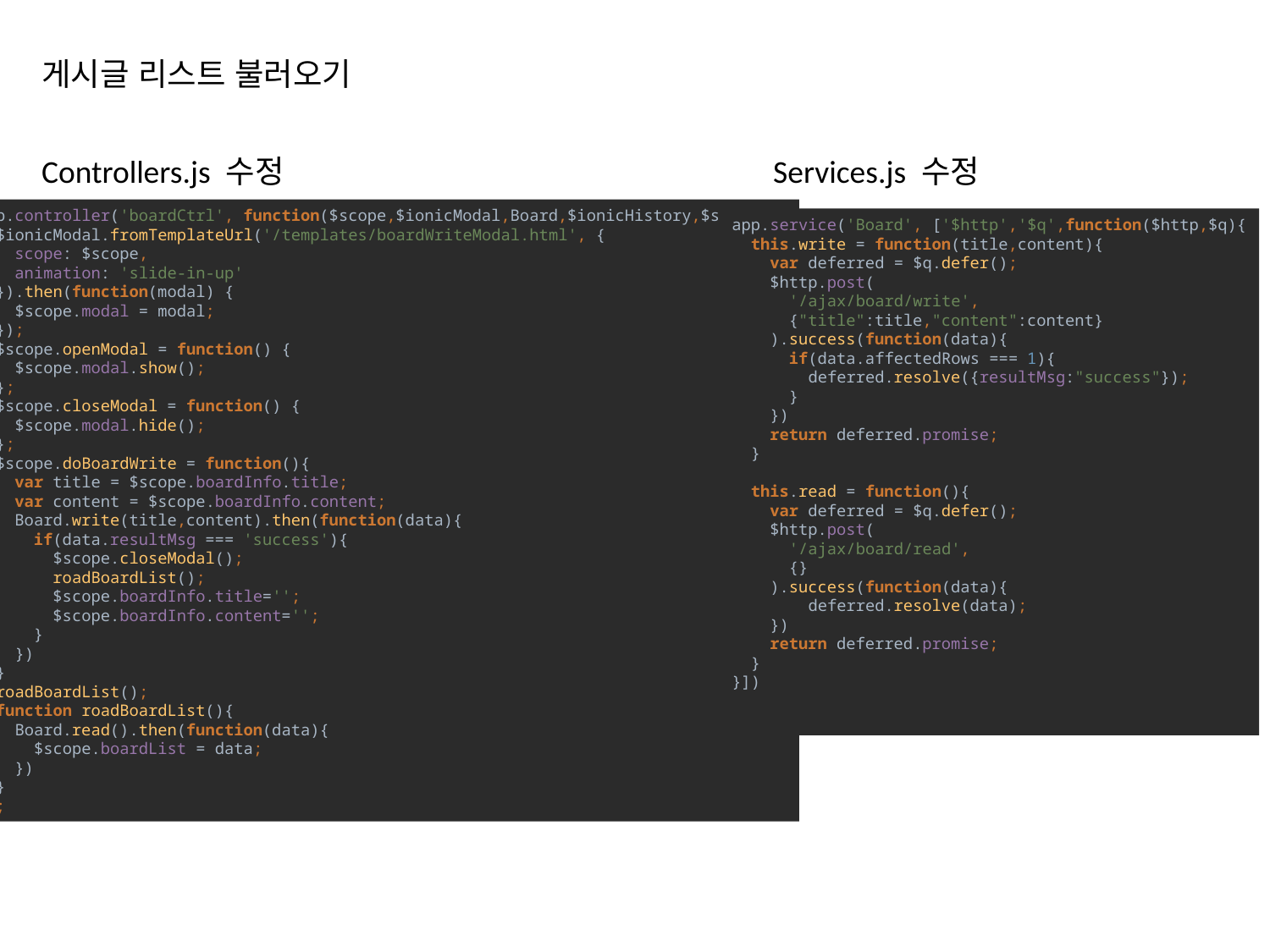

게시글 리스트 불러오기
Controllers.js 수정
Services.js 수정
app.controller('boardCtrl', function($scope,$ionicModal,Board,$ionicHistory,$state) {
  $ionicModal.fromTemplateUrl('/templates/boardWriteModal.html', {
    scope: $scope,
    animation: 'slide-in-up'
  }).then(function(modal) {
    $scope.modal = modal;
  });
  $scope.openModal = function() {
    $scope.modal.show();
  };
  $scope.closeModal = function() {
    $scope.modal.hide();
  };
  $scope.doBoardWrite = function(){
    var title = $scope.boardInfo.title;
    var content = $scope.boardInfo.content;
    Board.write(title,content).then(function(data){
      if(data.resultMsg === 'success'){
        $scope.closeModal();
        roadBoardList();
        $scope.boardInfo.title='';
        $scope.boardInfo.content='';
      }
    })
  }
  roadBoardList();
  function roadBoardList(){
    Board.read().then(function(data){
      $scope.boardList = data;
    })
  }
});
app.service('Board', ['$http','$q',function($http,$q){
  this.write = function(title,content){
    var deferred = $q.defer();
    $http.post(
      '/ajax/board/write',
      {"title":title,"content":content}
    ).success(function(data){
      if(data.affectedRows === 1){
        deferred.resolve({resultMsg:"success"});
      }
    })
    return deferred.promise;
  }
  this.read = function(){
    var deferred = $q.defer();
    $http.post(
      '/ajax/board/read',
      {}
    ).success(function(data){
        deferred.resolve(data);
    })
    return deferred.promise;
  }
}])